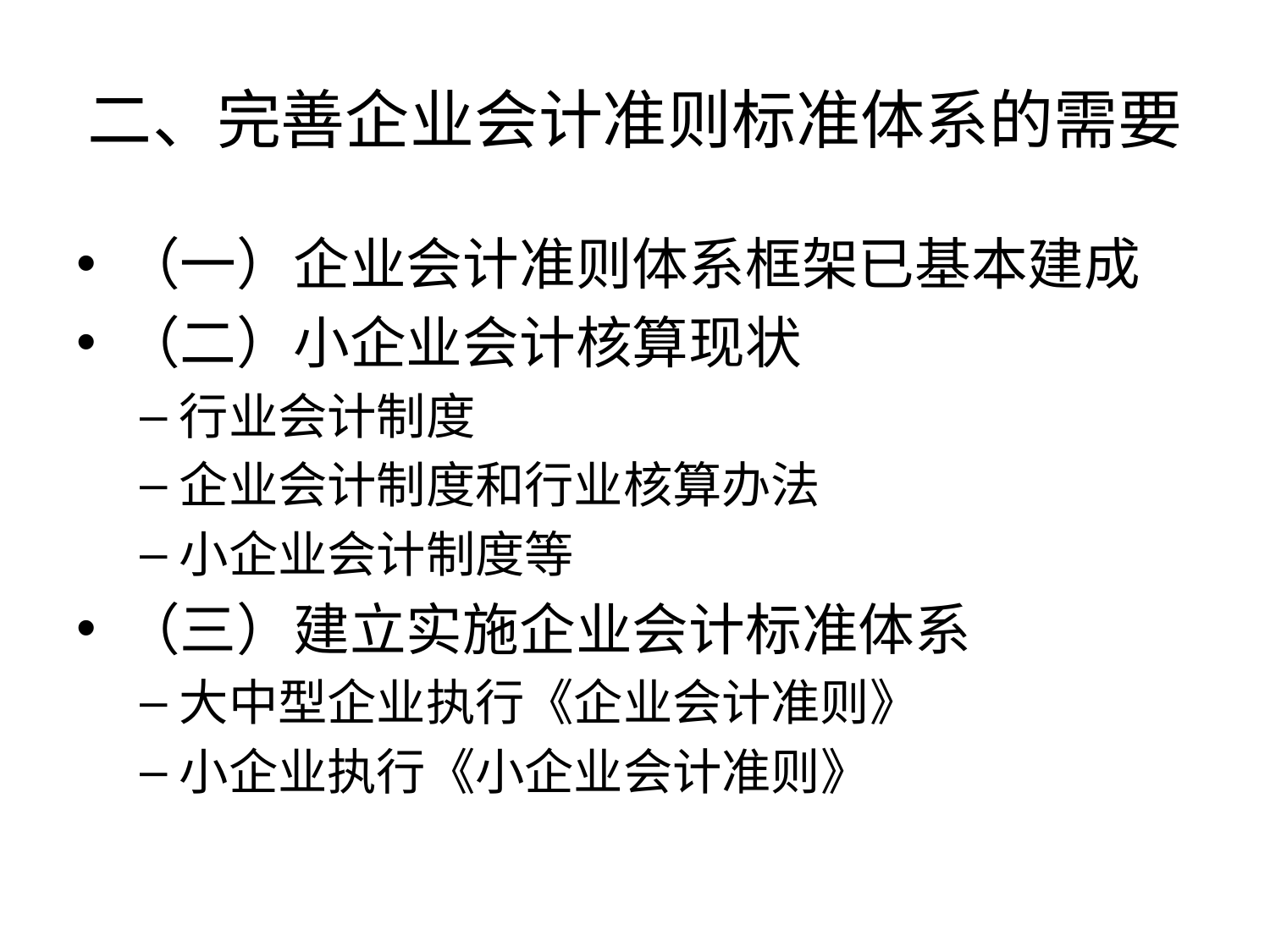

# 二、完善企业会计准则标准体系的需要
（一）企业会计准则体系框架已基本建成
（二）小企业会计核算现状
行业会计制度
企业会计制度和行业核算办法
小企业会计制度等
（三）建立实施企业会计标准体系
大中型企业执行《企业会计准则》
小企业执行《小企业会计准则》